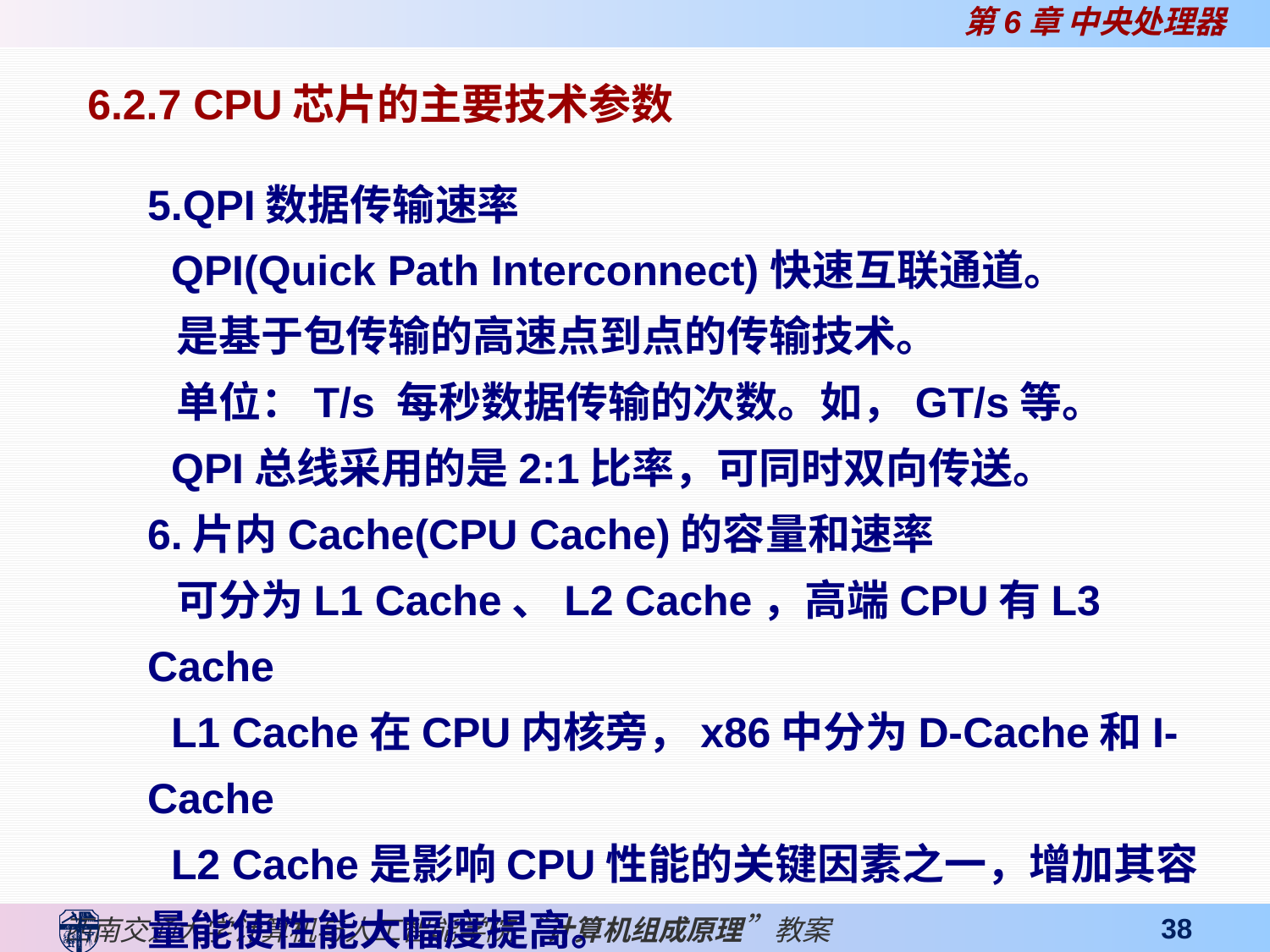

6.2.7 CPU芯片的主要技术参数
5.QPI数据传输速率
  QPI(Quick Path Interconnect)快速互联通道。
  是基于包传输的高速点到点的传输技术。
  单位：T/s 每秒数据传输的次数。如，GT/s等。
  QPI总线采用的是2:1比率，可同时双向传送。
6.片内Cache(CPU Cache)的容量和速率
  可分为L1 Cache、L2 Cache，高端CPU有L3 Cache
  L1 Cache在CPU内核旁，x86中分为D-Cache和I-Cache
  L2 Cache是影响CPU性能的关键因素之一，增加其容量能使性能大幅度提高。